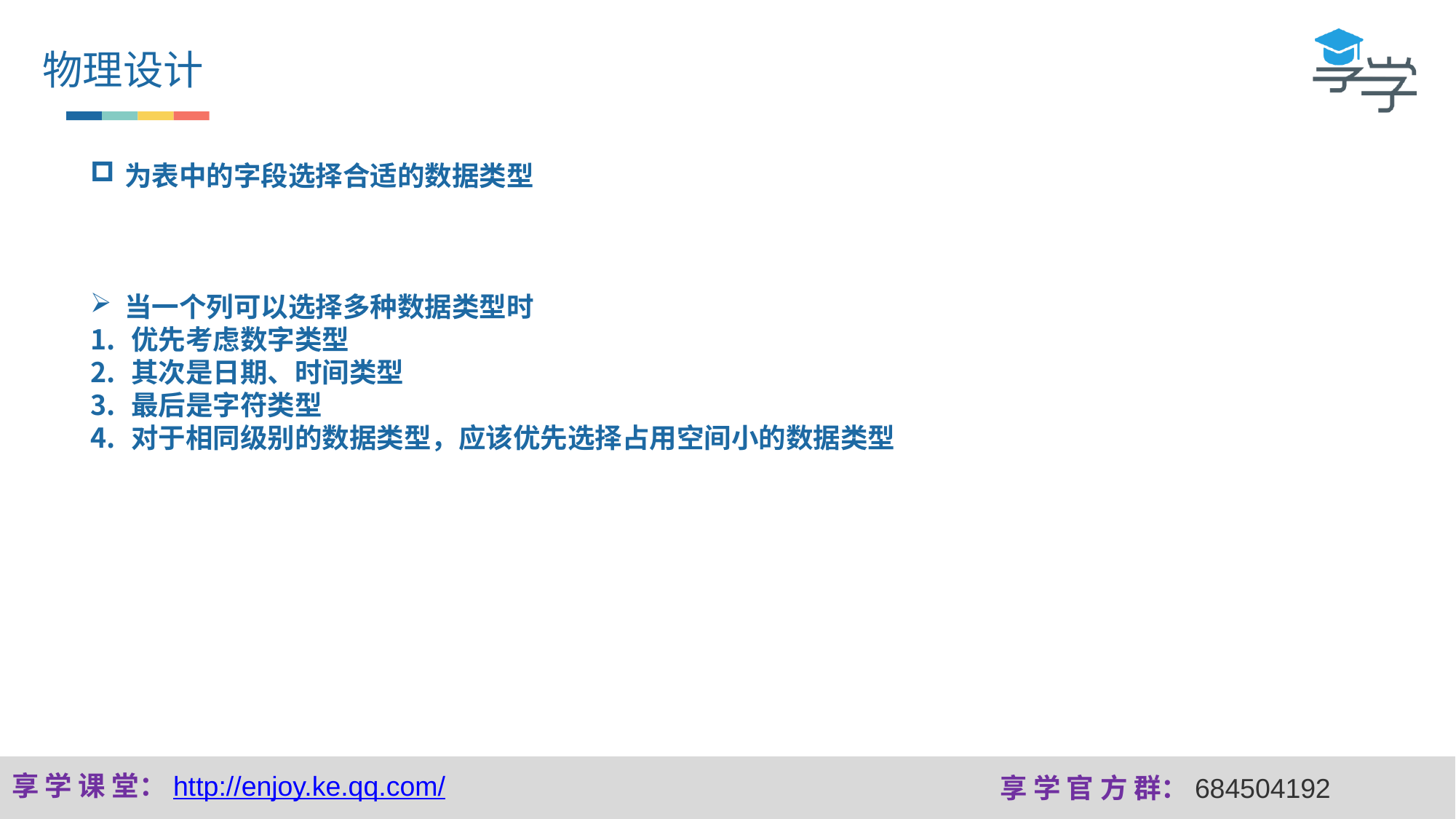

物理设计

为表中的字段选择合适的数据类型

当一个列可以选择多种数据类型时
优先考虑数字类型
其次是日期、时间类型
最后是字符类型
对于相同级别的数据类型，应该优先选择占用空间小的数据类型